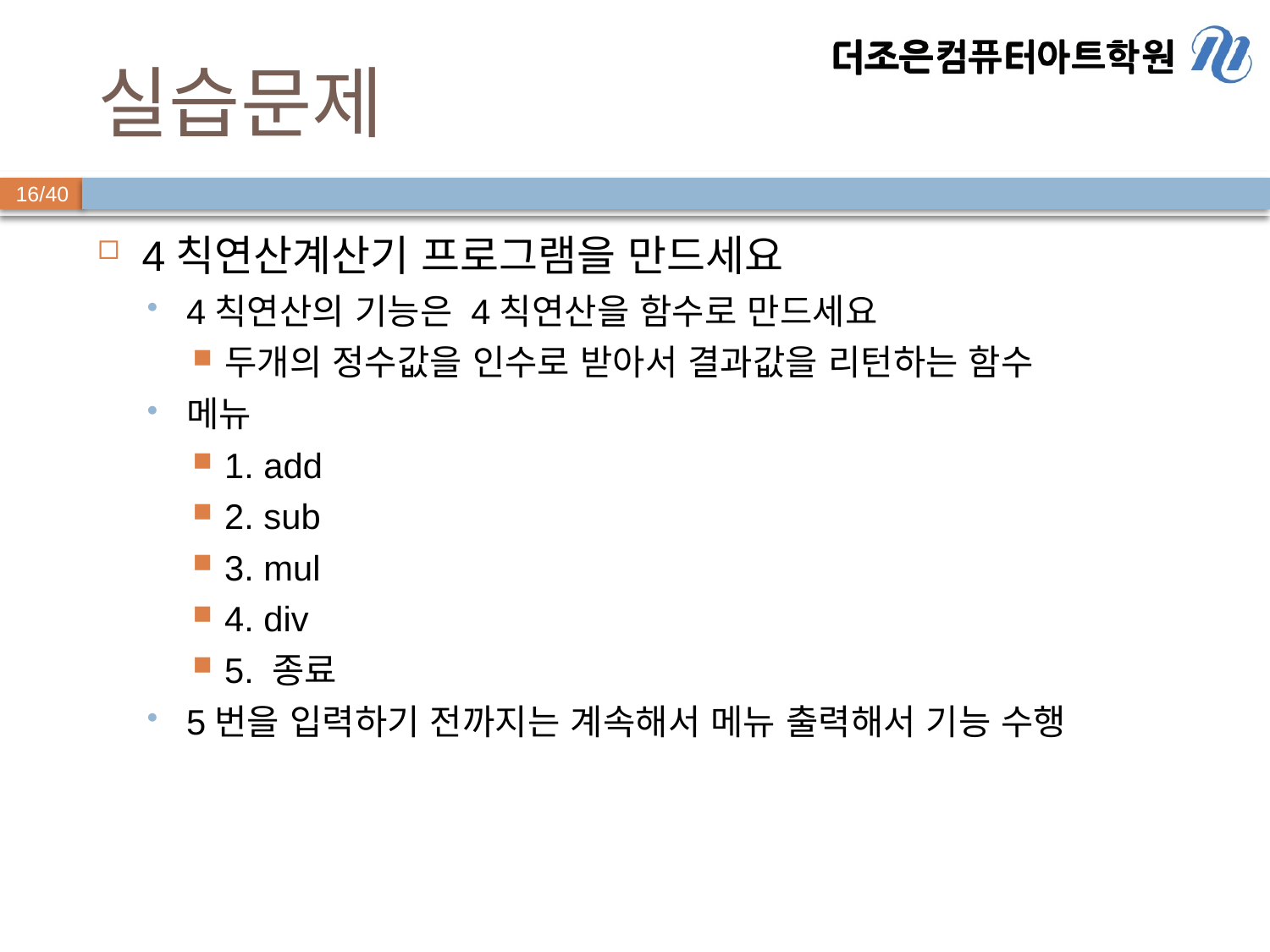

# 실습문제
4칙연산계산기 프로그램을 만드세요
4칙연산의 기능은 4칙연산을 함수로 만드세요
두개의 정수값을 인수로 받아서 결과값을 리턴하는 함수
메뉴
1. add
2. sub
3. mul
4. div
5. 종료
5번을 입력하기 전까지는 계속해서 메뉴 출력해서 기능 수행